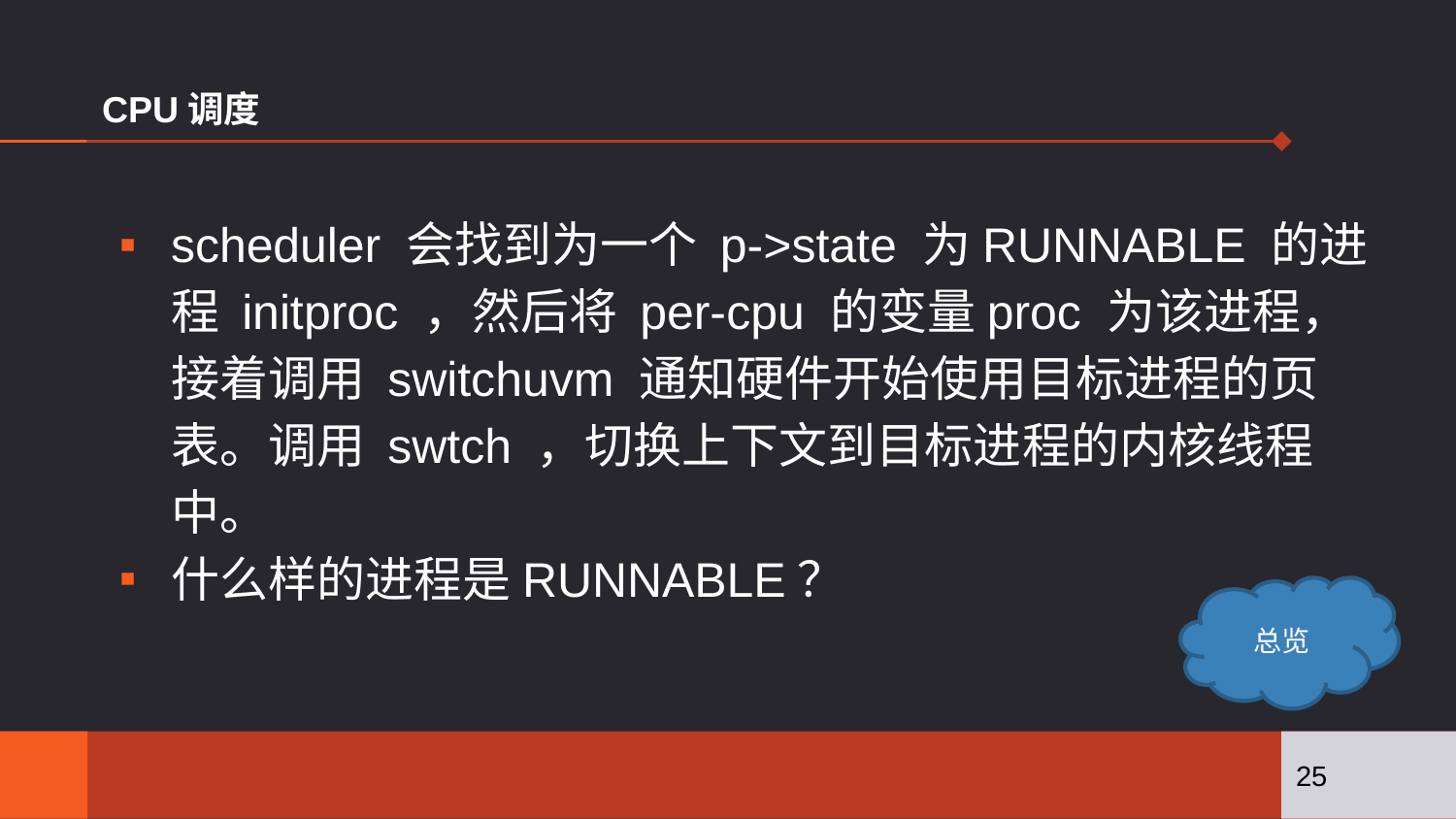

# CPU调度
scheduler 会找到为一个 p->state 为RUNNABLE 的进程 initproc ，然后将 per-cpu 的变量proc 为该进程，接着调用 switchuvm 通知硬件开始使用目标进程的页表。调用 swtch ，切换上下文到目标进程的内核线程中。
什么样的进程是RUNNABLE？
总览
25